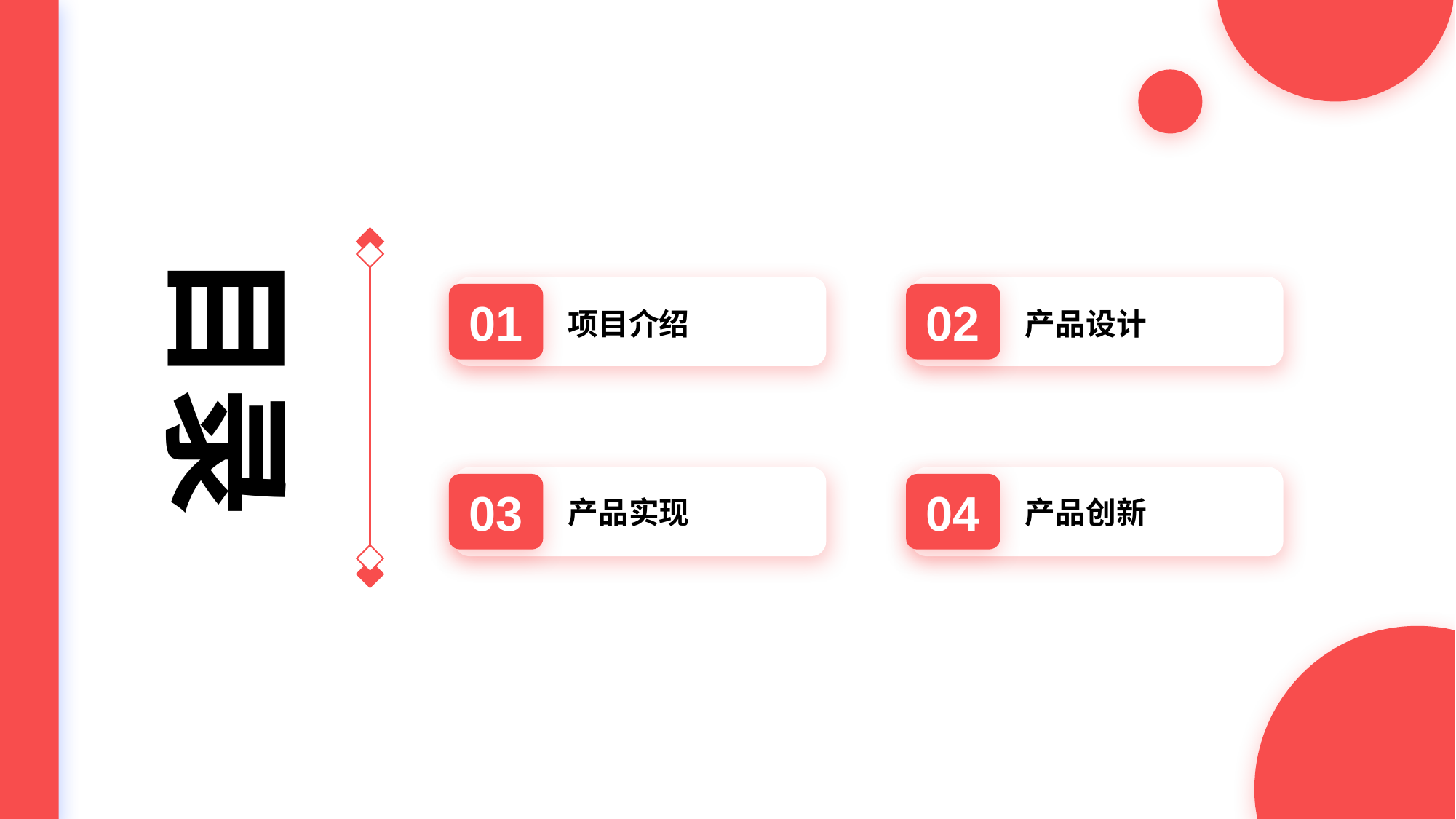

目录

01
02
项目介绍
产品设计

03
04
产品实现
产品创新